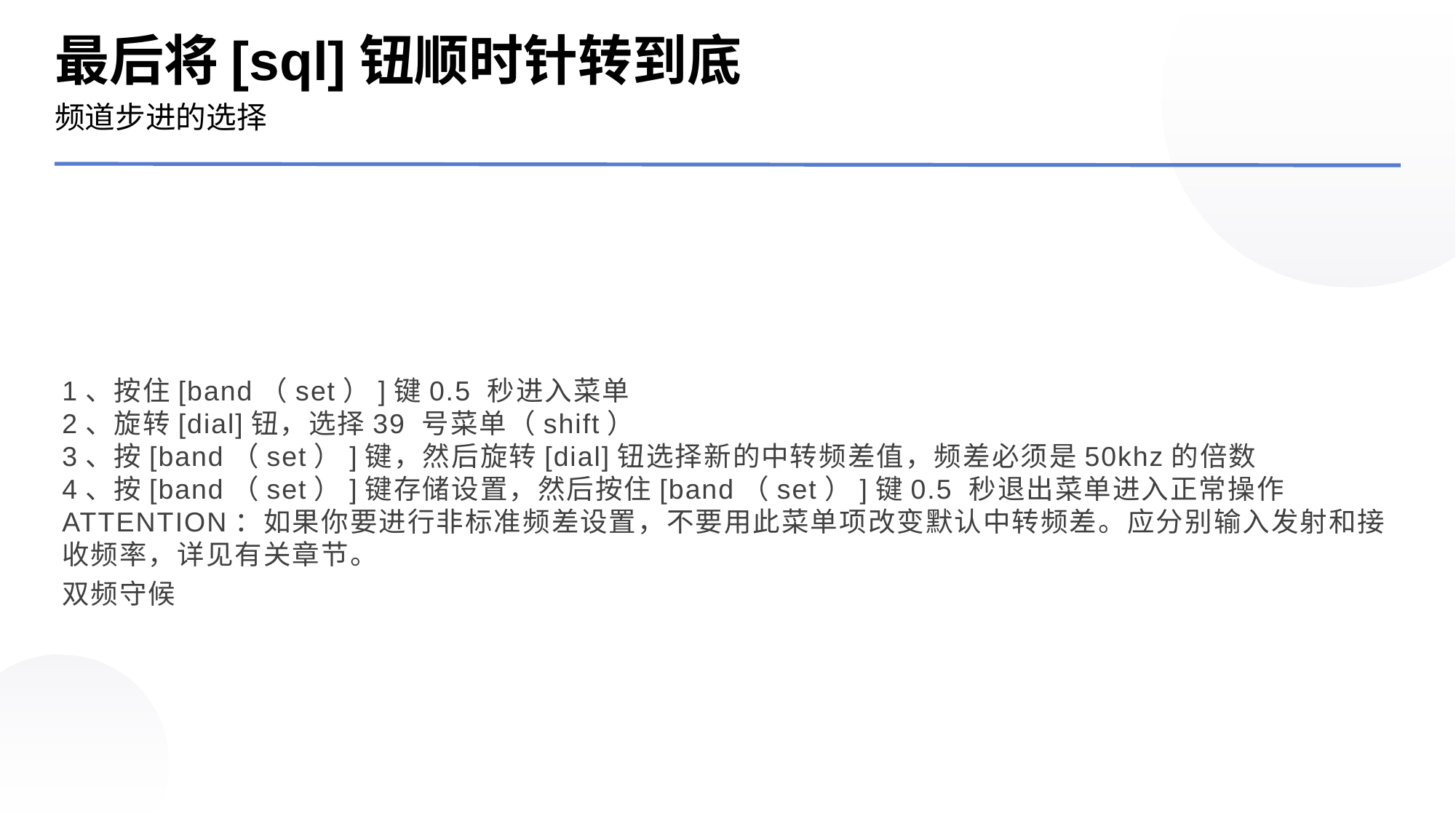

最后将[sql]钮顺时针转到底
频道步进的选择
1、按住[band（set）]键0.5 秒进入菜单
2、旋转[dial]钮，选择39 号菜单（shift）
3、按[band（set）]键，然后旋转[dial]钮选择新的中转频差值，频差必须是50khz的倍数
4、按[band（set）]键存储设置，然后按住[band（set）]键0.5 秒退出菜单进入正常操作
ATTENTION：如果你要进行非标准频差设置，不要用此菜单项改变默认中转频差。应分别输入发射和接收频率，详见有关章节。
双频守候